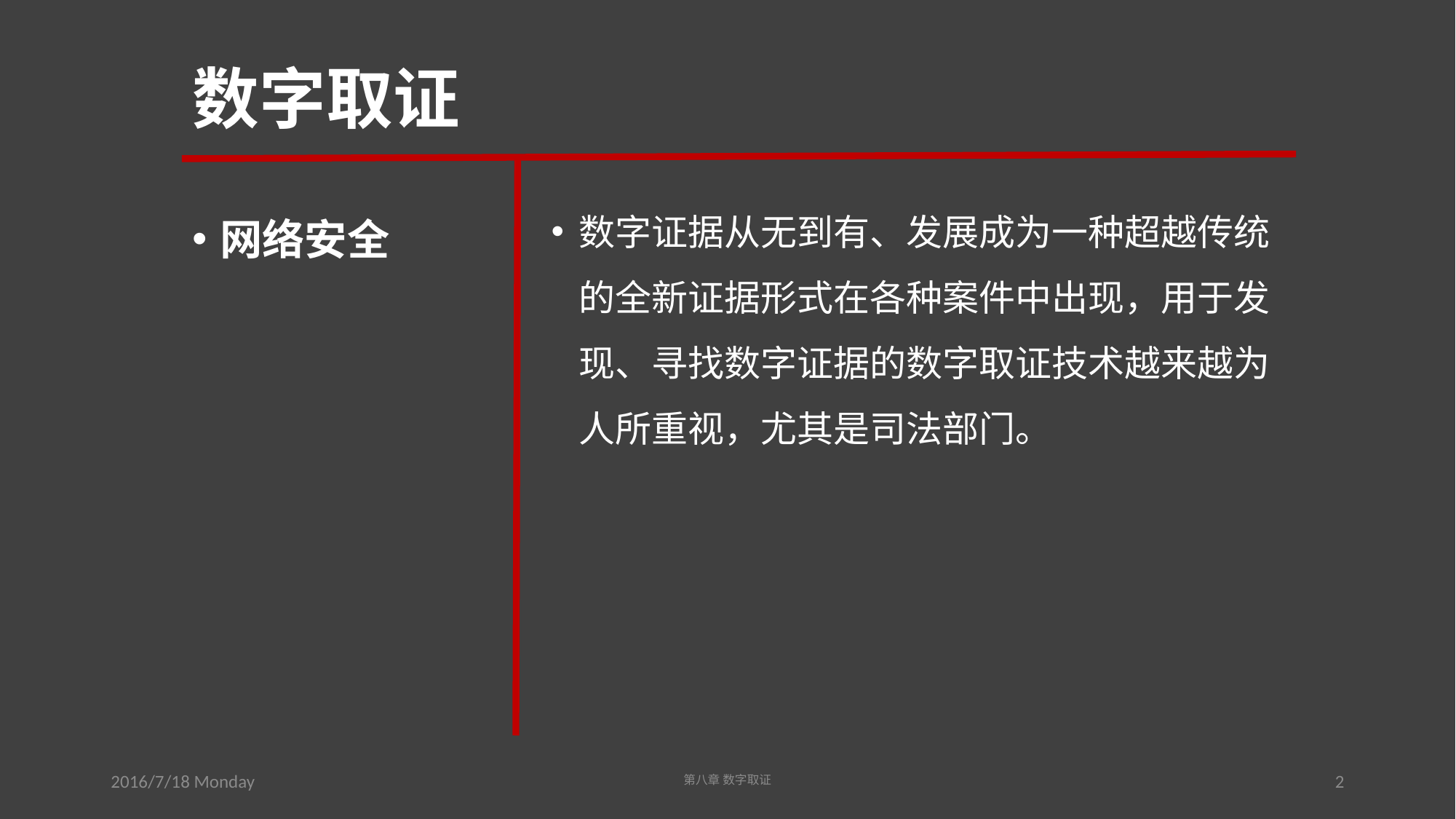

# 数字取证
网络安全
数字证据从无到有、发展成为一种超越传统的全新证据形式在各种案件中出现，用于发现、寻找数字证据的数字取证技术越来越为人所重视，尤其是司法部门。
2016/7/18 Monday
第八章 数字取证
2